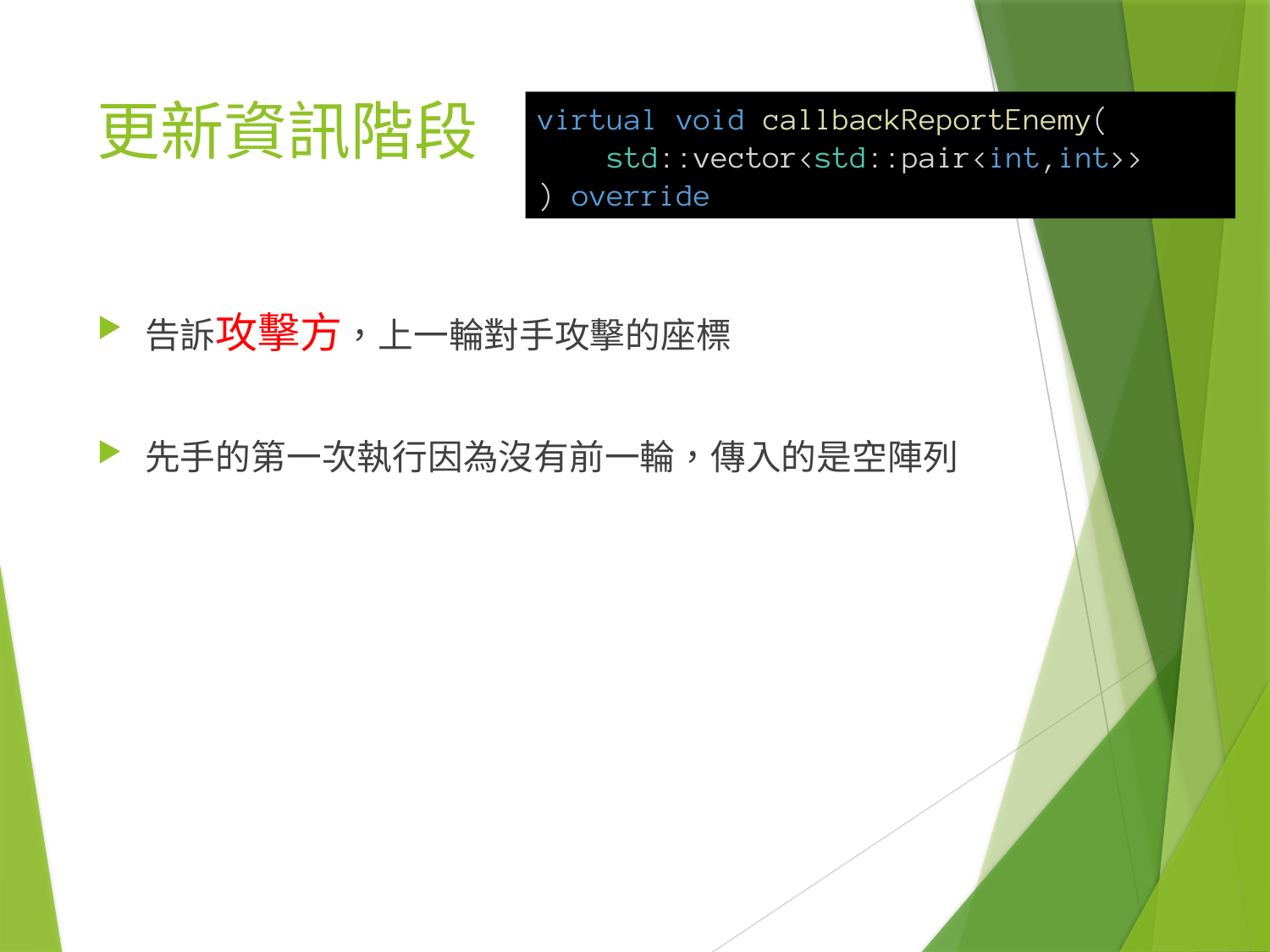

# 更新資訊階段
virtual void callbackReportEnemy(
    std::vector<std::pair<int,int>>
) override
告訴攻擊方，上一輪對手攻擊的座標

先手的第一次執行因為沒有前一輪，傳入的是空陣列